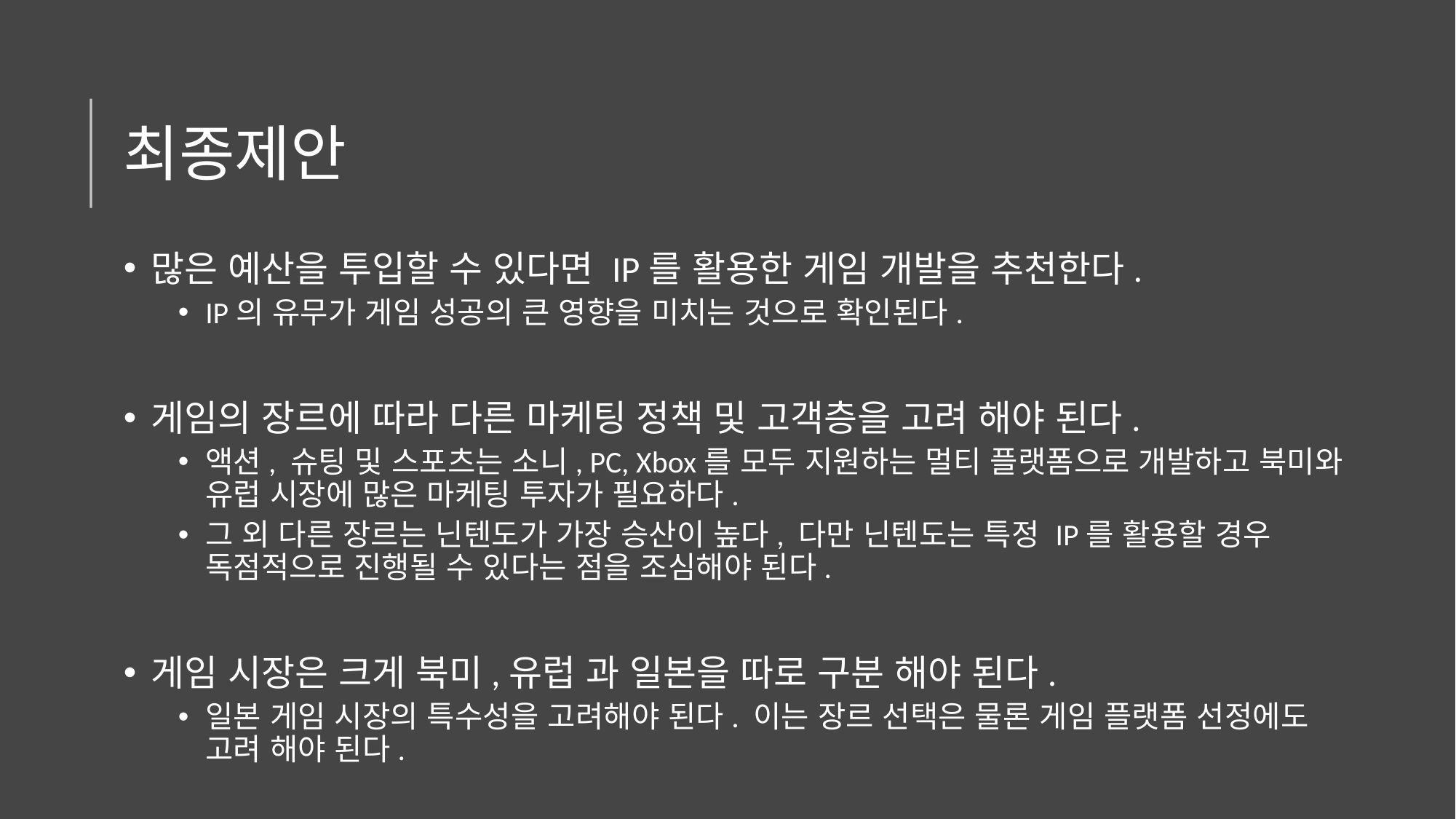

# 최종제안
많은 예산을 투입할 수 있다면 IP를 활용한 게임 개발을 추천한다.
IP의 유무가 게임 성공의 큰 영향을 미치는 것으로 확인된다.

게임의 장르에 따라 다른 마케팅 정책 및 고객층을 고려 해야 된다.
액션, 슈팅 및 스포츠는 소니, PC, Xbox를 모두 지원하는 멀티 플랫폼으로 개발하고 북미와 유럽 시장에 많은 마케팅 투자가 필요하다.
그 외 다른 장르는 닌텐도가 가장 승산이 높다, 다만 닌텐도는 특정 IP를 활용할 경우 독점적으로 진행될 수 있다는 점을 조심해야 된다.

게임 시장은 크게 북미,유럽 과 일본을 따로 구분 해야 된다.
일본 게임 시장의 특수성을 고려해야 된다. 이는 장르 선택은 물론 게임 플랫폼 선정에도 고려 해야 된다.